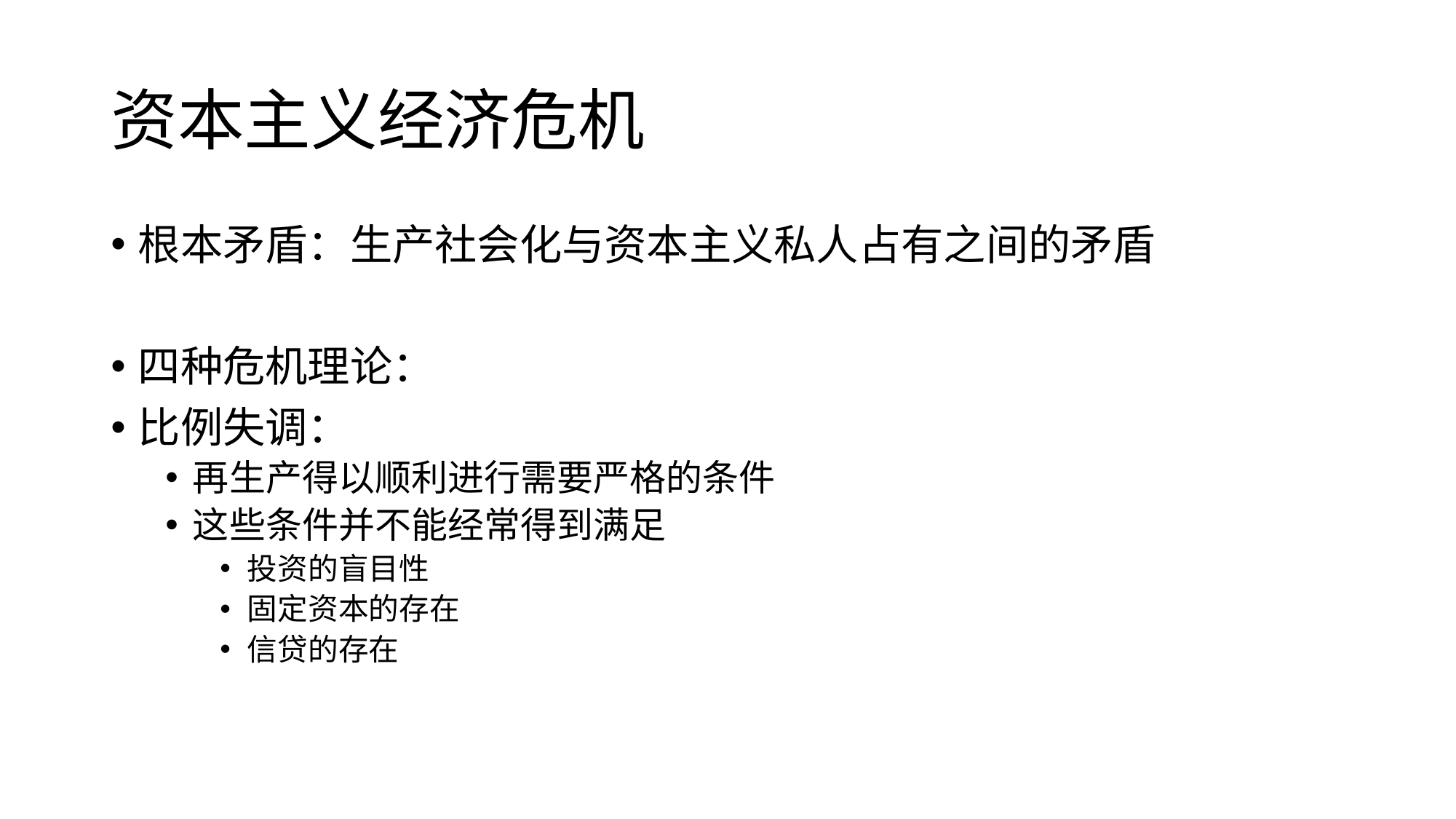

# 资本主义经济危机
根本矛盾：生产社会化与资本主义私人占有之间的矛盾

四种危机理论：
比例失调：
再生产得以顺利进行需要严格的条件
这些条件并不能经常得到满足
投资的盲目性
固定资本的存在
信贷的存在